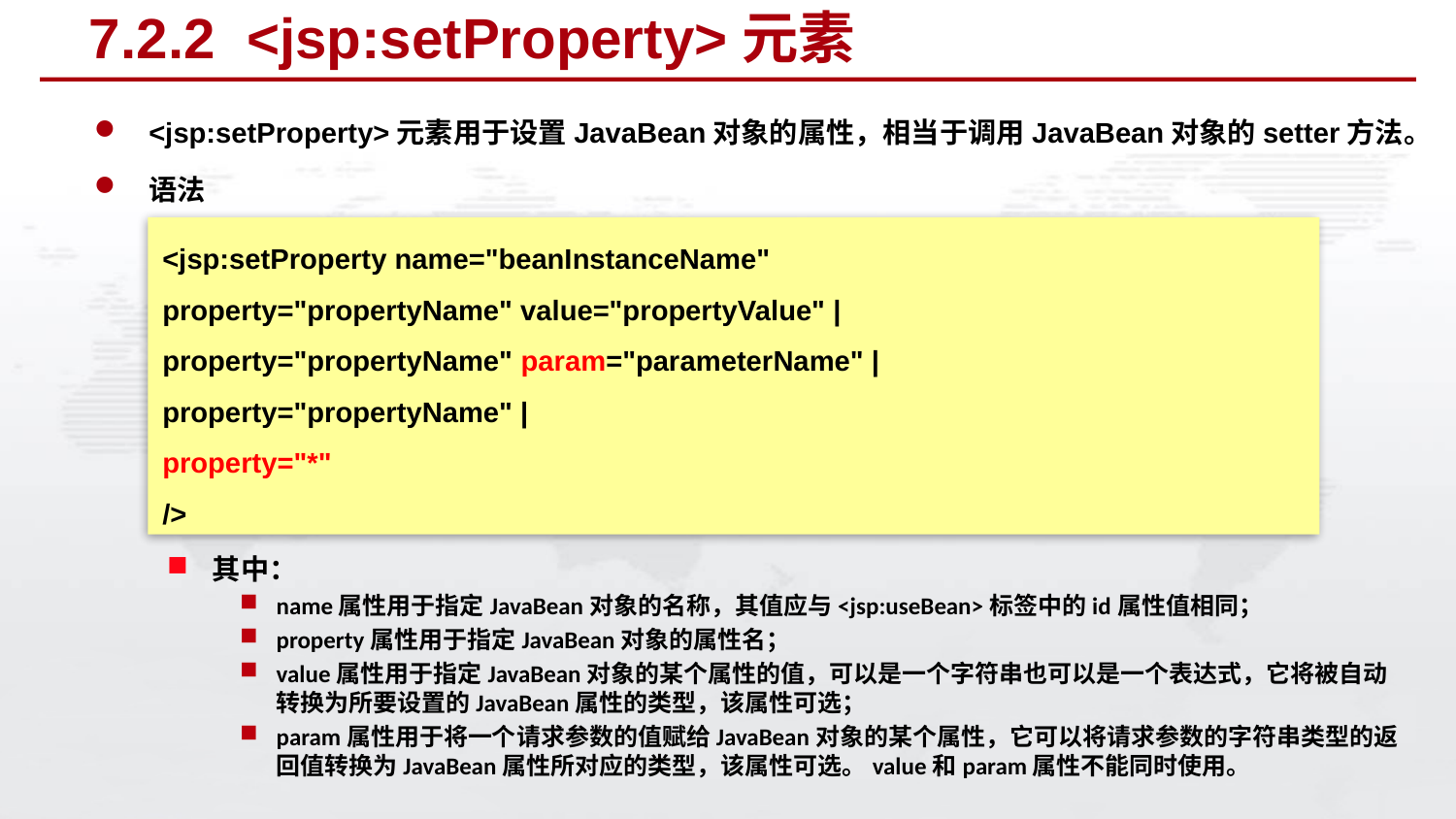

# 7.2.2  <jsp:setProperty>元素
<jsp:setProperty>元素用于设置JavaBean对象的属性，相当于调用JavaBean对象的setter方法。
语法

其中：
name属性用于指定JavaBean对象的名称，其值应与<jsp:useBean>标签中的id属性值相同；
property属性用于指定JavaBean对象的属性名；
value属性用于指定JavaBean对象的某个属性的值，可以是一个字符串也可以是一个表达式，它将被自动转换为所要设置的JavaBean属性的类型，该属性可选；
param属性用于将一个请求参数的值赋给JavaBean对象的某个属性，它可以将请求参数的字符串类型的返回值转换为JavaBean属性所对应的类型，该属性可选。value和param属性不能同时使用。

<jsp:setProperty name="beanInstanceName"
property="propertyName" value="propertyValue" |
property="propertyName" param="parameterName" |
property="propertyName" |
property="*"
/>